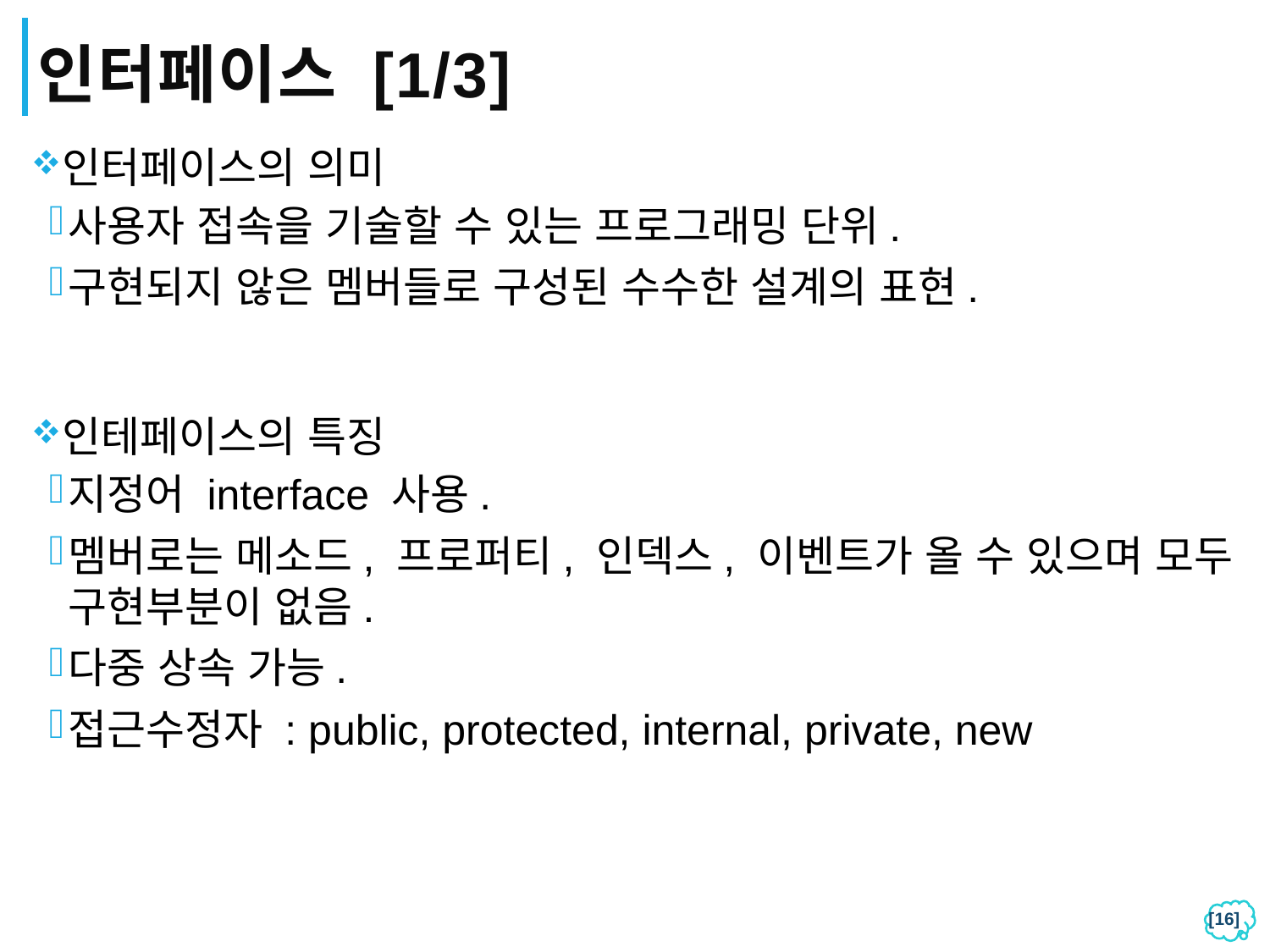

# 인터페이스 [1/3]
인터페이스의 의미
사용자 접속을 기술할 수 있는 프로그래밍 단위.
구현되지 않은 멤버들로 구성된 수수한 설계의 표현.

인테페이스의 특징
지정어 interface 사용.
멤버로는 메소드, 프로퍼티, 인덱스, 이벤트가 올 수 있으며 모두 구현부분이 없음.
다중 상속 가능.
접근수정자 : public, protected, internal, private, new
[16]